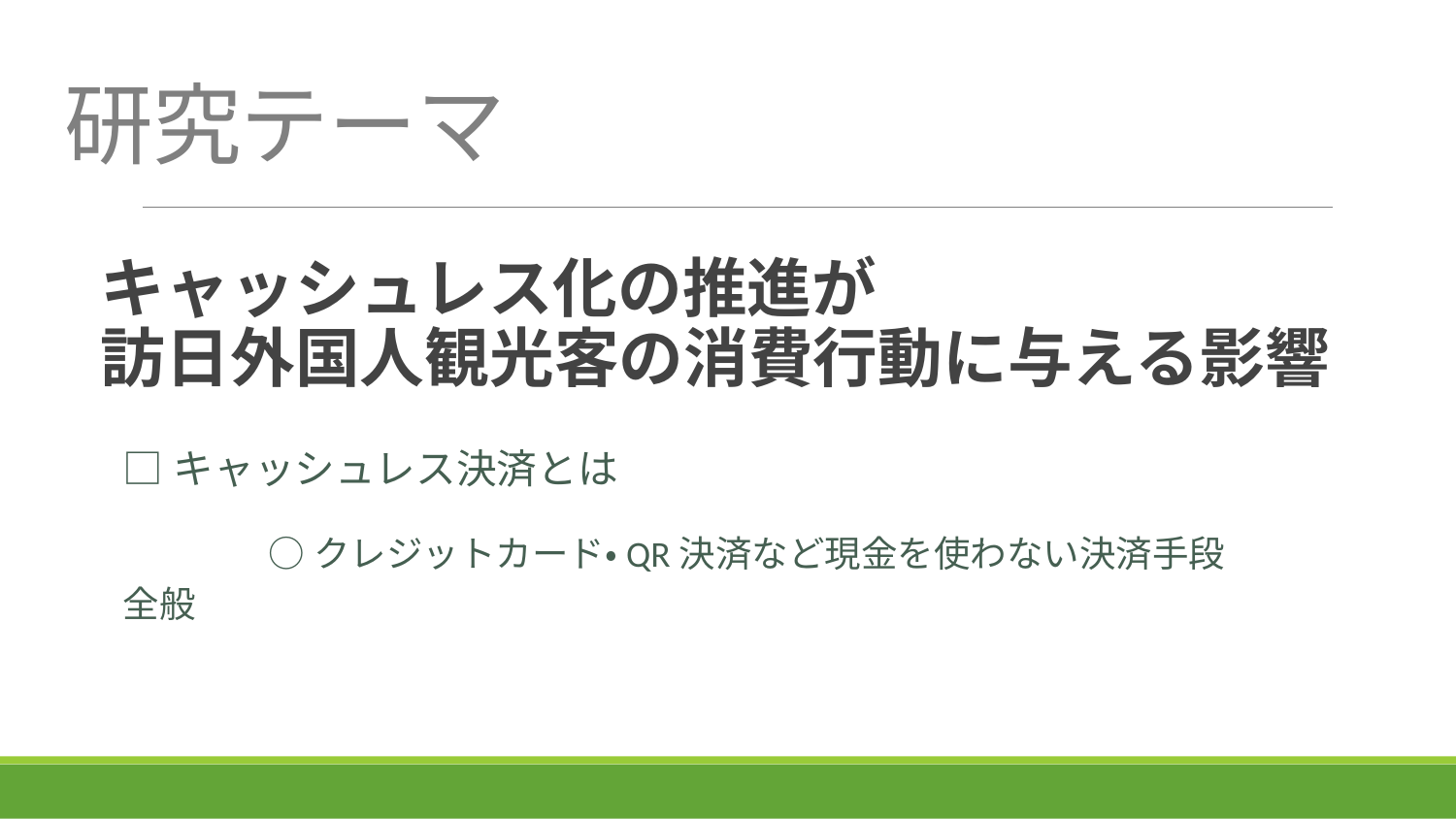

# 研究テーマ
キャッシュレス化の推進が
訪日外国人観光客の消費行動に与える影響

□キャッシュレス決済とは
	○クレジットカード・QR決済など現金を使わない決済手段全般